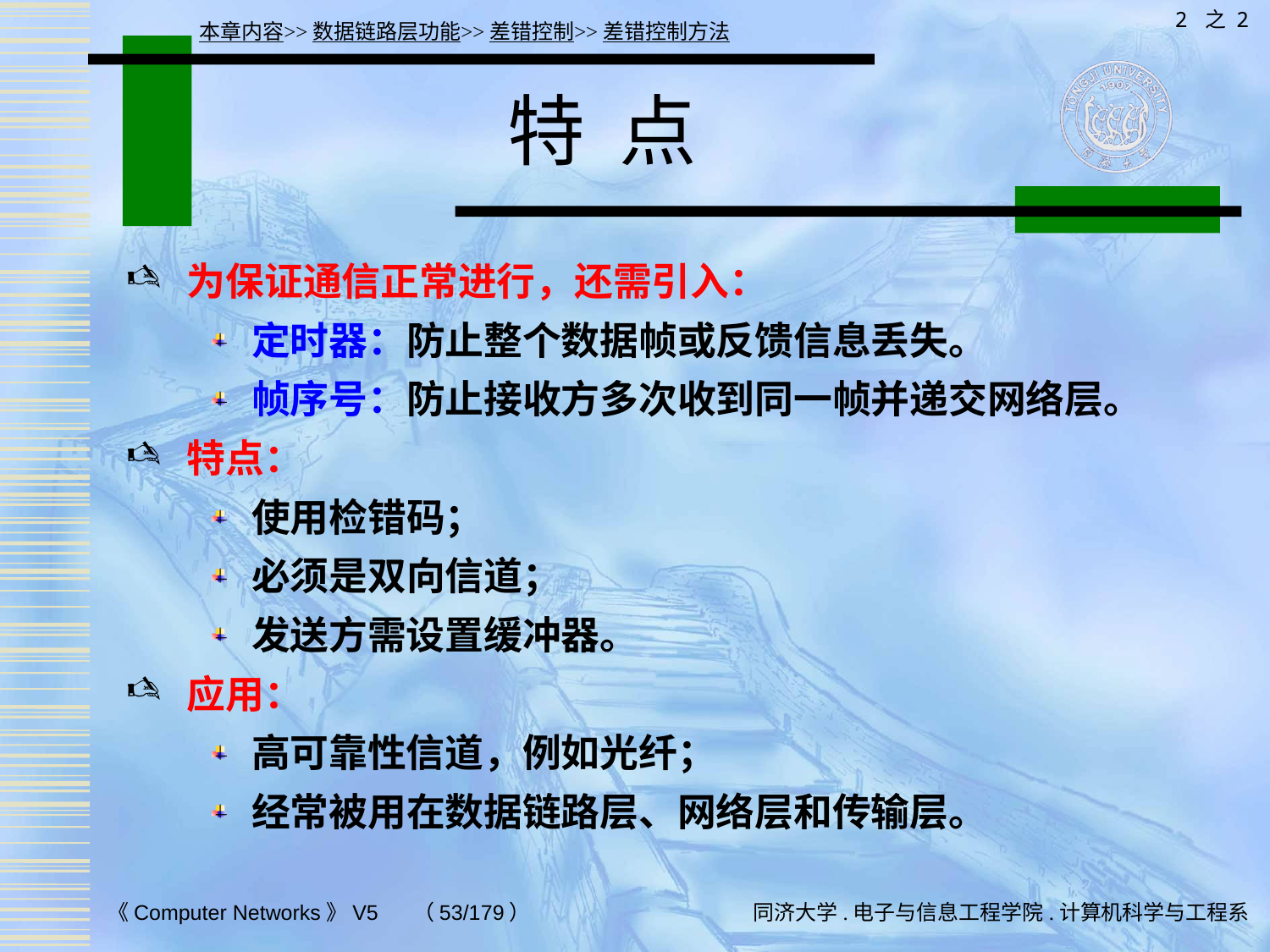

2 之 2
本章内容>>数据链路层功能>>差错控制>>差错控制方法
# 特  点
为保证通信正常进行，还需引入：
定时器：防止整个数据帧或反馈信息丢失。
帧序号：防止接收方多次收到同一帧并递交网络层。
特点：
使用检错码；
必须是双向信道；
发送方需设置缓冲器。
应用：
高可靠性信道，例如光纤；
经常被用在数据链路层、网络层和传输层。